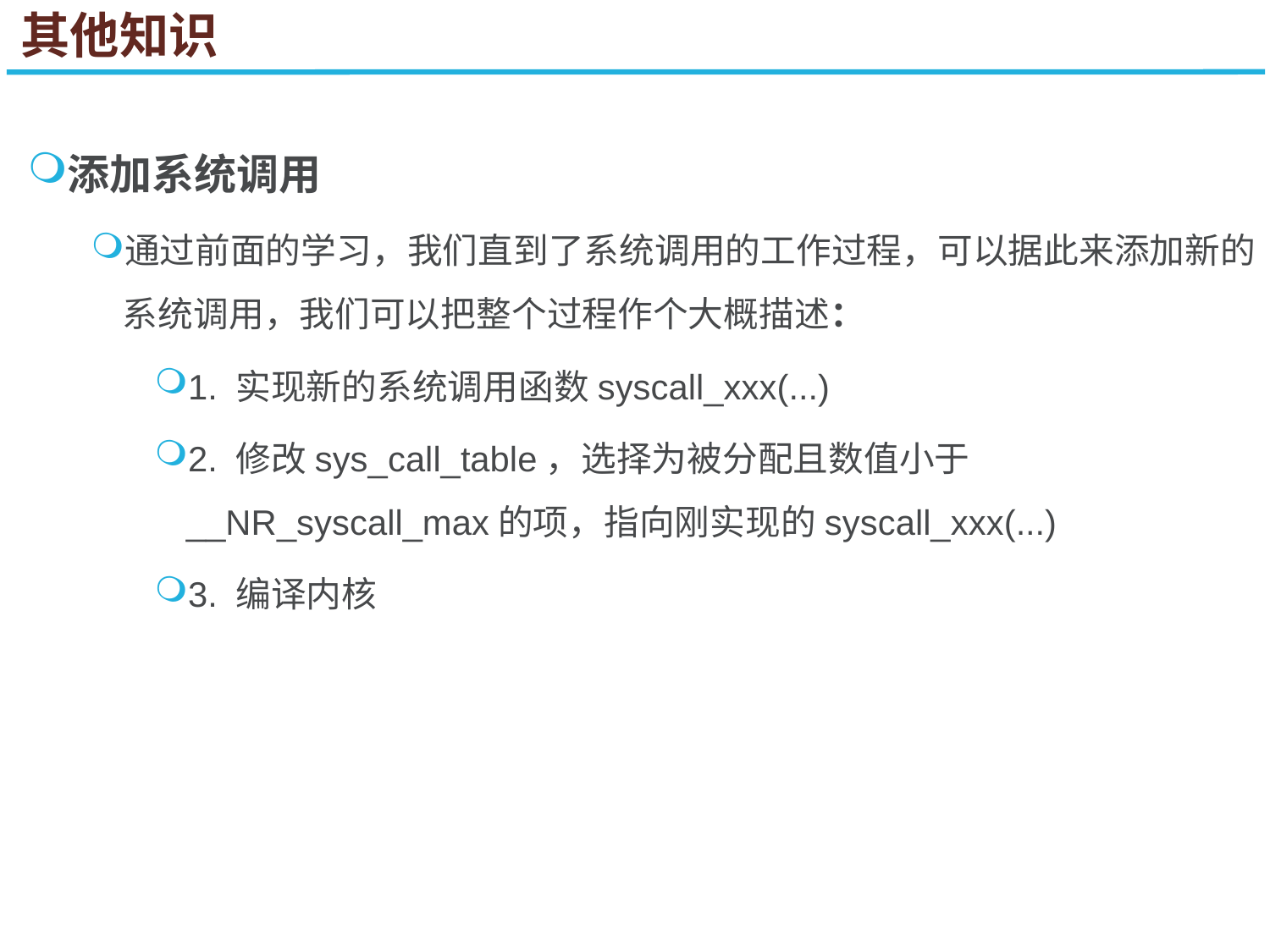

其他知识
添加系统调用
通过前面的学习，我们直到了系统调用的工作过程，可以据此来添加新的系统调用，我们可以把整个过程作个大概描述：
1. 实现新的系统调用函数syscall_xxx(...)
2. 修改sys_call_table，选择为被分配且数值小于__NR_syscall_max的项，指向刚实现的syscall_xxx(...)
3. 编译内核